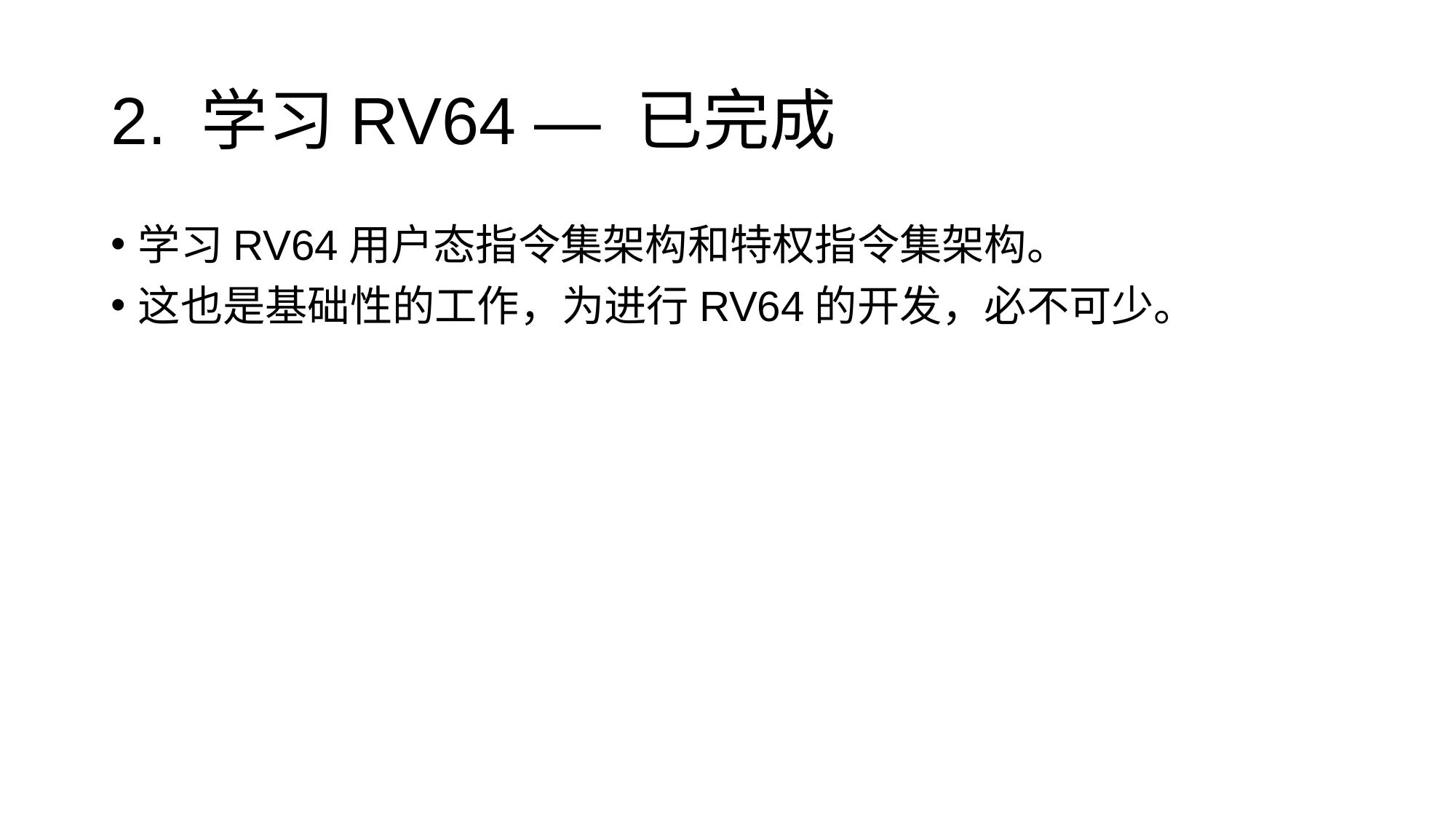

# 2. 学习RV64 — 已完成
学习RV64用户态指令集架构和特权指令集架构。
这也是基础性的工作，为进行RV64的开发，必不可少。